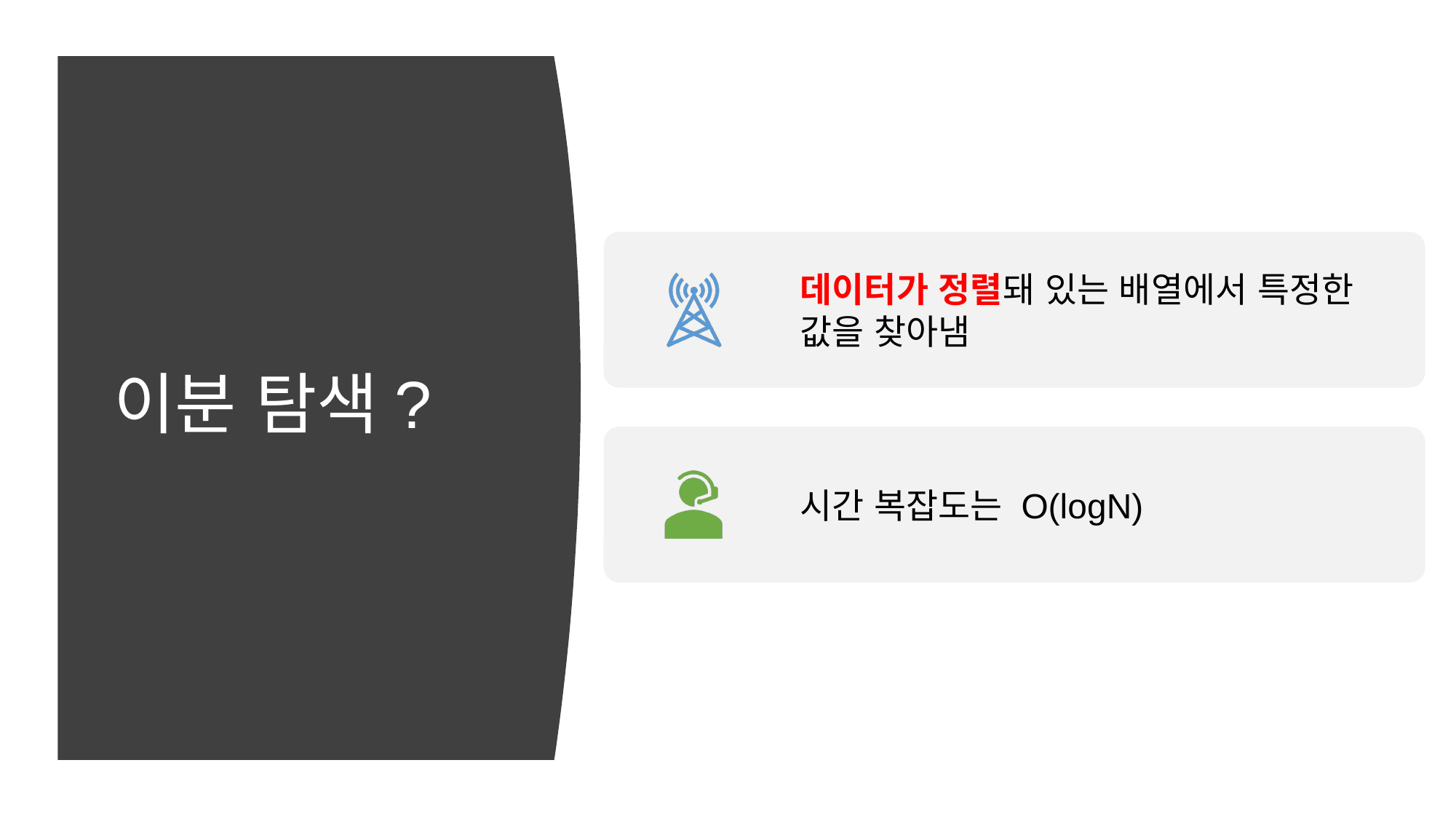

# 이분 탐색?
데이터가 정렬돼 있는 배열에서 특정한 값을 찾아냄
시간 복잡도는 O(logN)